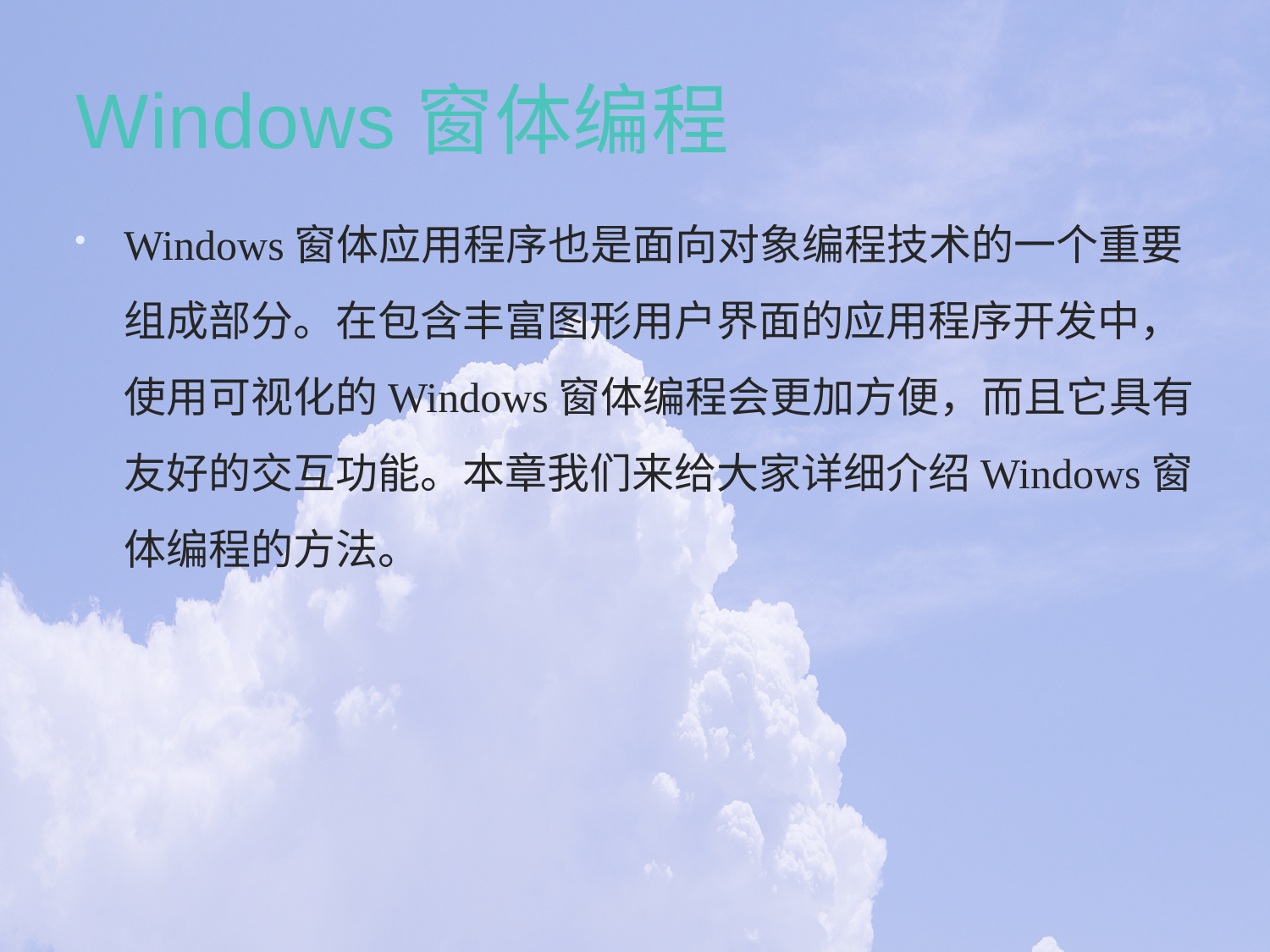

# Windows窗体编程
Windows窗体应用程序也是面向对象编程技术的一个重要组成部分。在包含丰富图形用户界面的应用程序开发中，使用可视化的Windows窗体编程会更加方便，而且它具有友好的交互功能。本章我们来给大家详细介绍Windows窗体编程的方法。